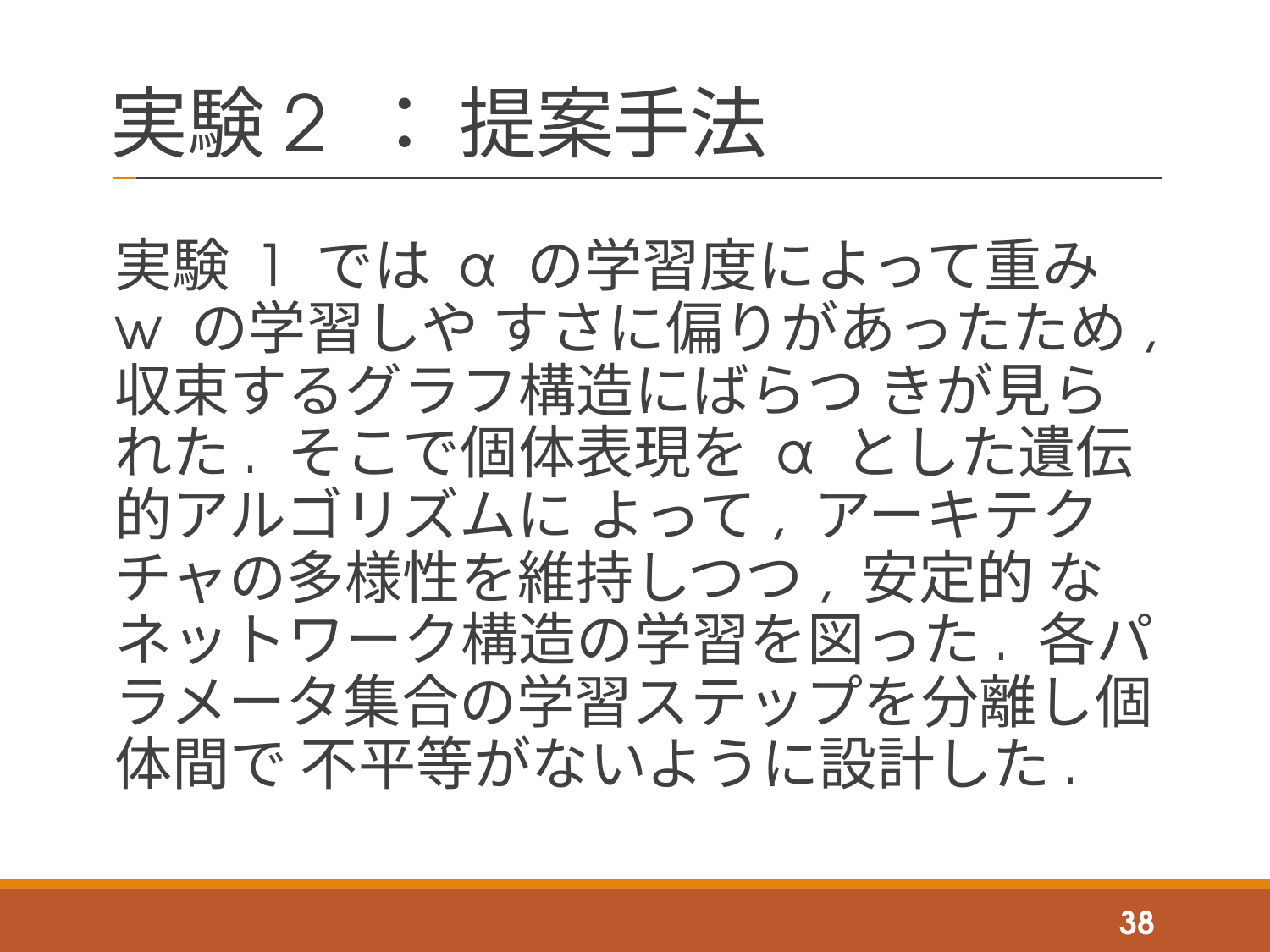

# 実験2 ： 提案手法
実験 1 では α の学習度によって重み w の学習しや すさに偏りがあったため, 収束するグラフ構造にばらつ きが見られた. そこで個体表現を α とした遺伝的アルゴリズムに よって, アーキテクチャの多様性を維持しつつ, 安定的 なネットワーク構造の学習を図った. 各パラメータ集合の学習ステップを分離し個体間で 不平等がないように設計した.
38